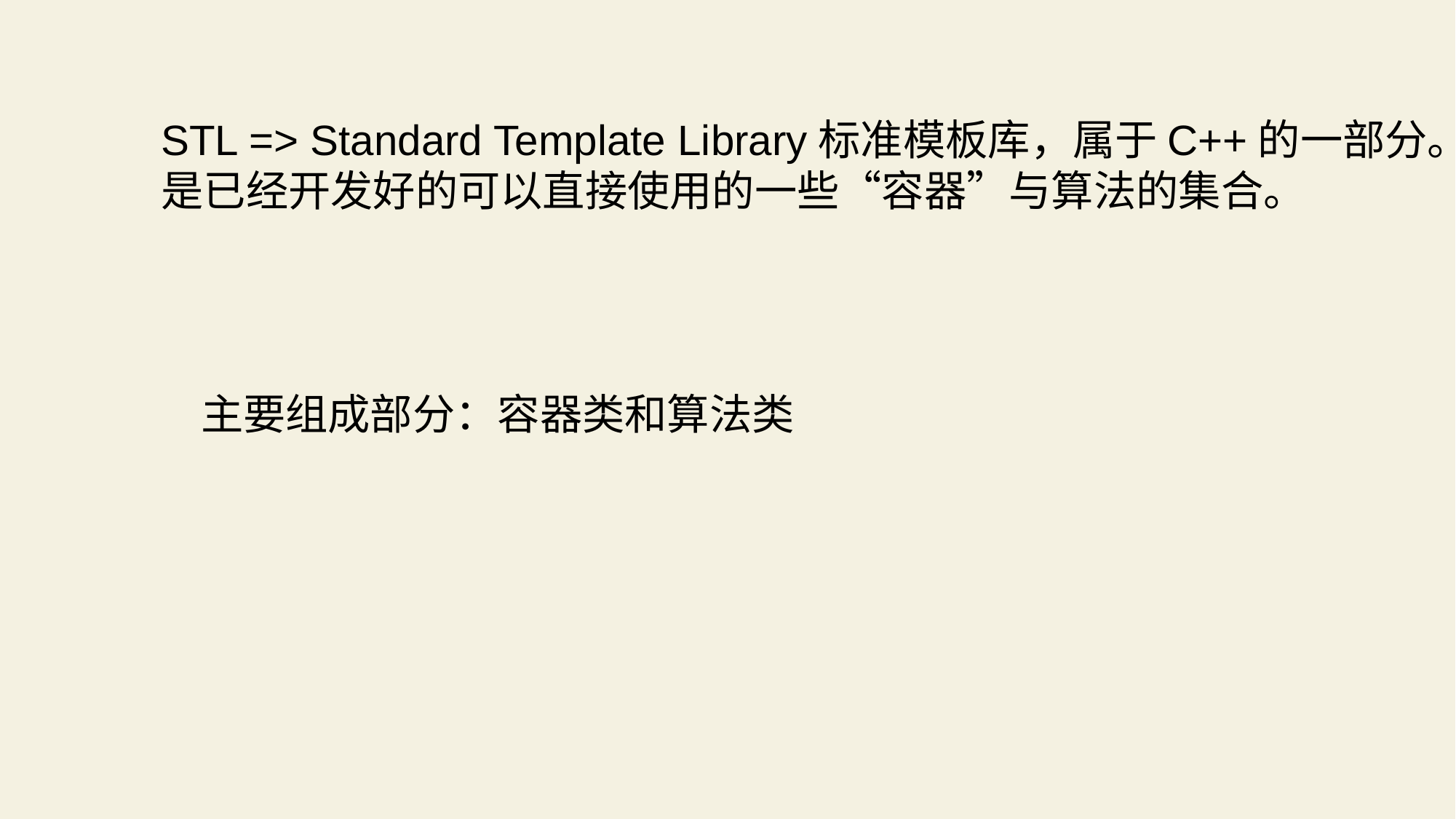

STL => Standard Template Library标准模板库，属于C++的一部分。
是已经开发好的可以直接使用的一些“容器”与算法的集合。

主要组成部分：容器类和算法类